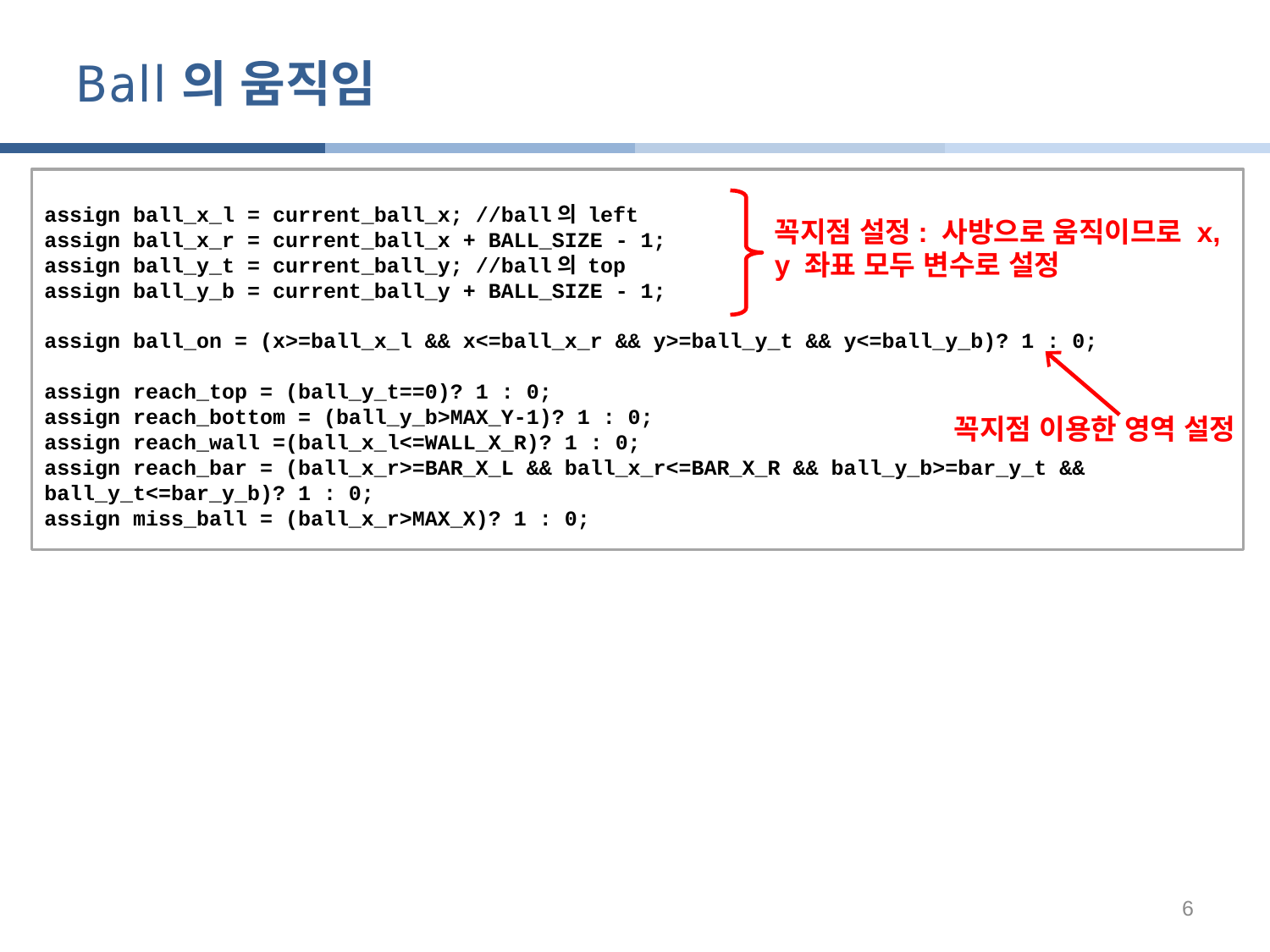

# Ball의 움직임

assign ball_x_l = current_ball_x; //ball의 left
assign ball_x_r = current_ball_x + BALL_SIZE - 1;
assign ball_y_t = current_ball_y; //ball의 top
assign ball_y_b = current_ball_y + BALL_SIZE - 1;

assign ball_on = (x>=ball_x_l && x<=ball_x_r && y>=ball_y_t && y<=ball_y_b)? 1 : 0;

assign reach_top = (ball_y_t==0)? 1 : 0;
assign reach_bottom = (ball_y_b>MAX_Y-1)? 1 : 0;
assign reach_wall =(ball_x_l<=WALL_X_R)? 1 : 0;
assign reach_bar = (ball_x_r>=BAR_X_L && ball_x_r<=BAR_X_R && ball_y_b>=bar_y_t && ball_y_t<=bar_y_b)? 1 : 0;
assign miss_ball = (ball_x_r>MAX_X)? 1 : 0;

꼭지점 설정: 사방으로 움직이므로 x, y 좌표 모두 변수로 설정
꼭지점 이용한 영역 설정
6